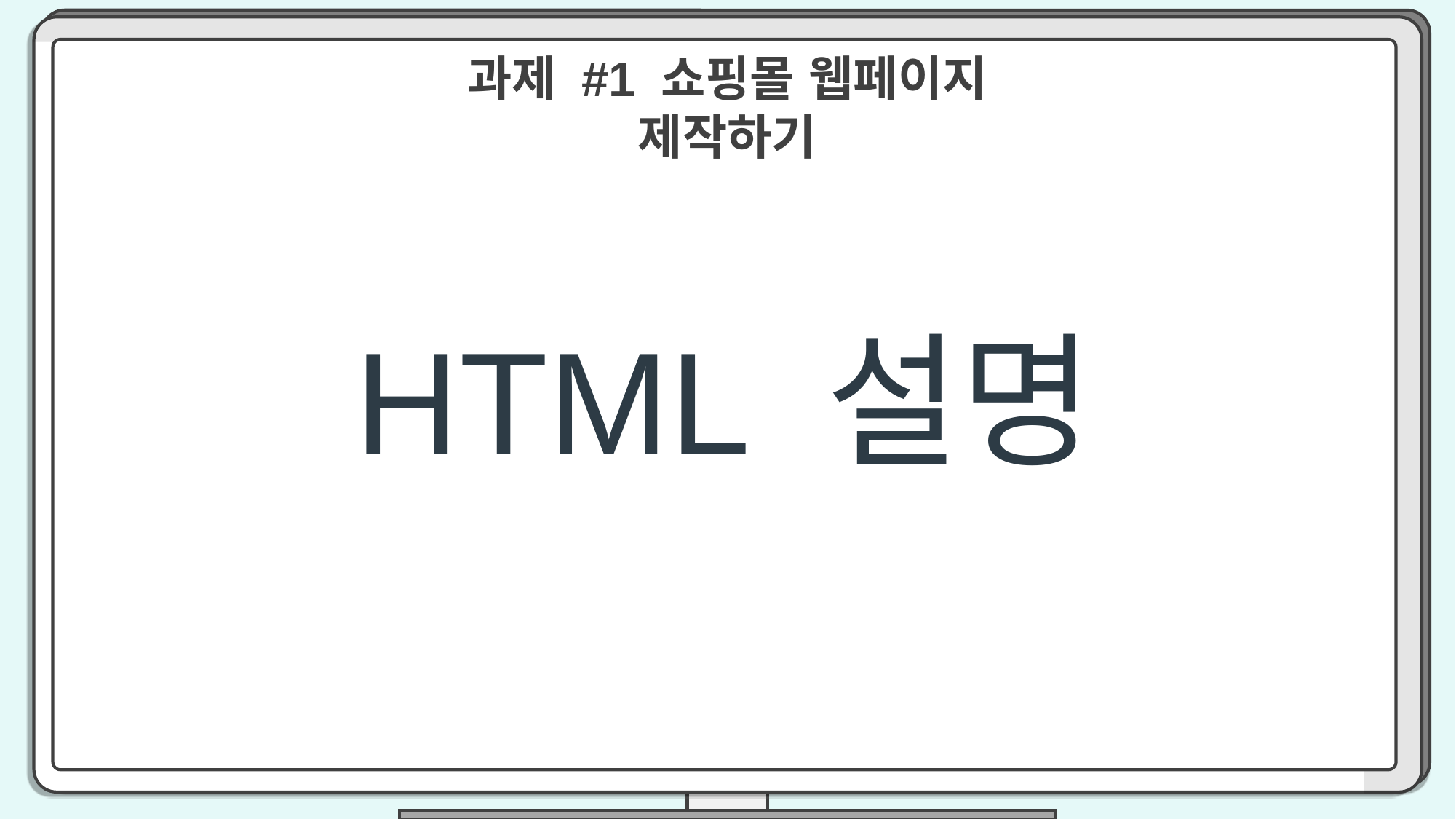

과제 #1 쇼핑몰 웹페이지 제작하기
HTML 설명